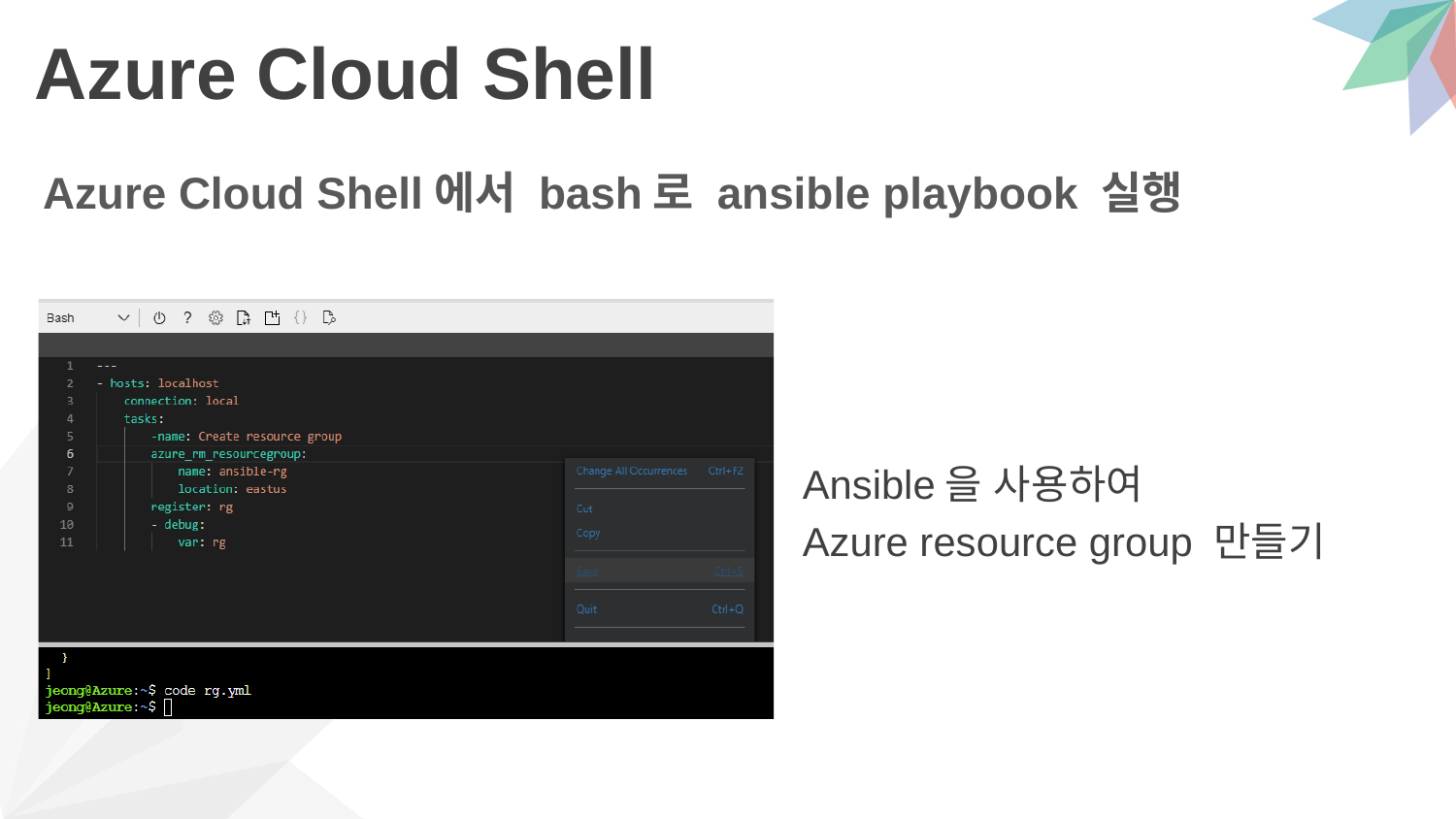

# Azure Cloud Shell
Azure Cloud Shell에서 bash로 ansible playbook 실행

Ansible을 사용하여
Azure resource group 만들기